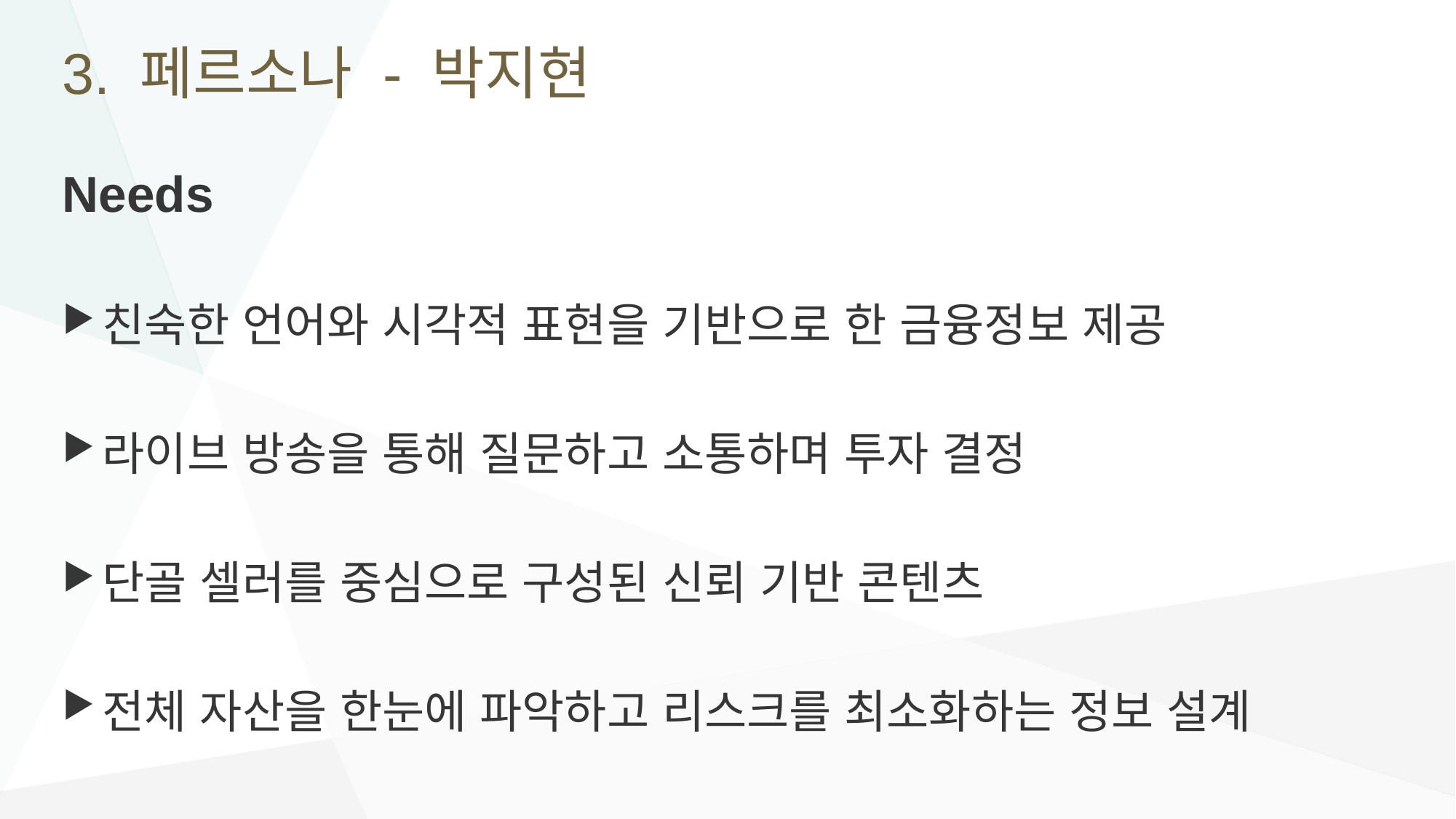

# 3. 페르소나 - 박지현
Needs

친숙한 언어와 시각적 표현을 기반으로 한 금융정보 제공

라이브 방송을 통해 질문하고 소통하며 투자 결정

단골 셀러를 중심으로 구성된 신뢰 기반 콘텐츠

전체 자산을 한눈에 파악하고 리스크를 최소화하는 정보 설계